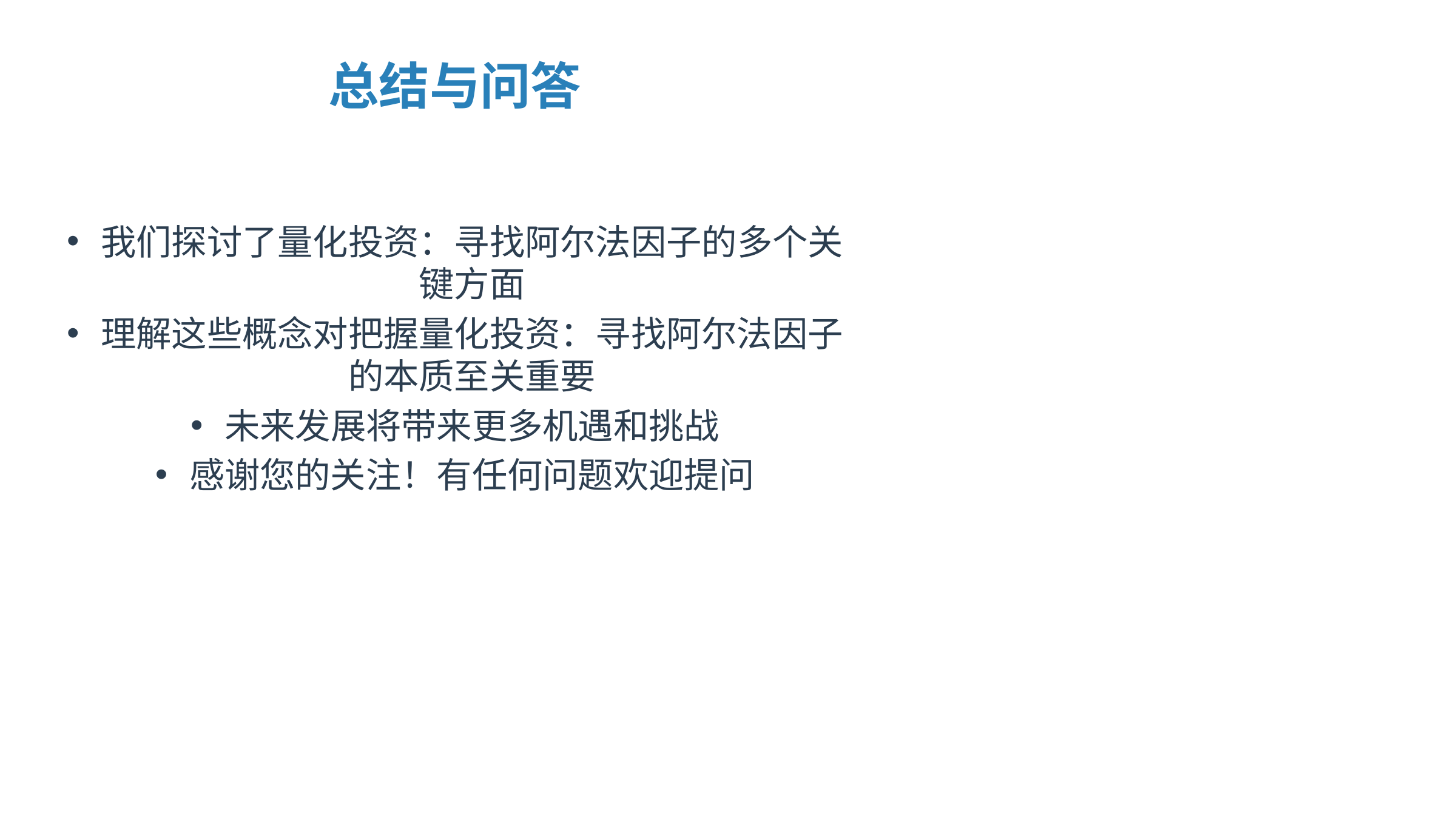

# 总结与问答

我们探讨了量化投资：寻找阿尔法因子的多个关键方面
理解这些概念对把握量化投资：寻找阿尔法因子的本质至关重要
未来发展将带来更多机遇和挑战
感谢您的关注！有任何问题欢迎提问